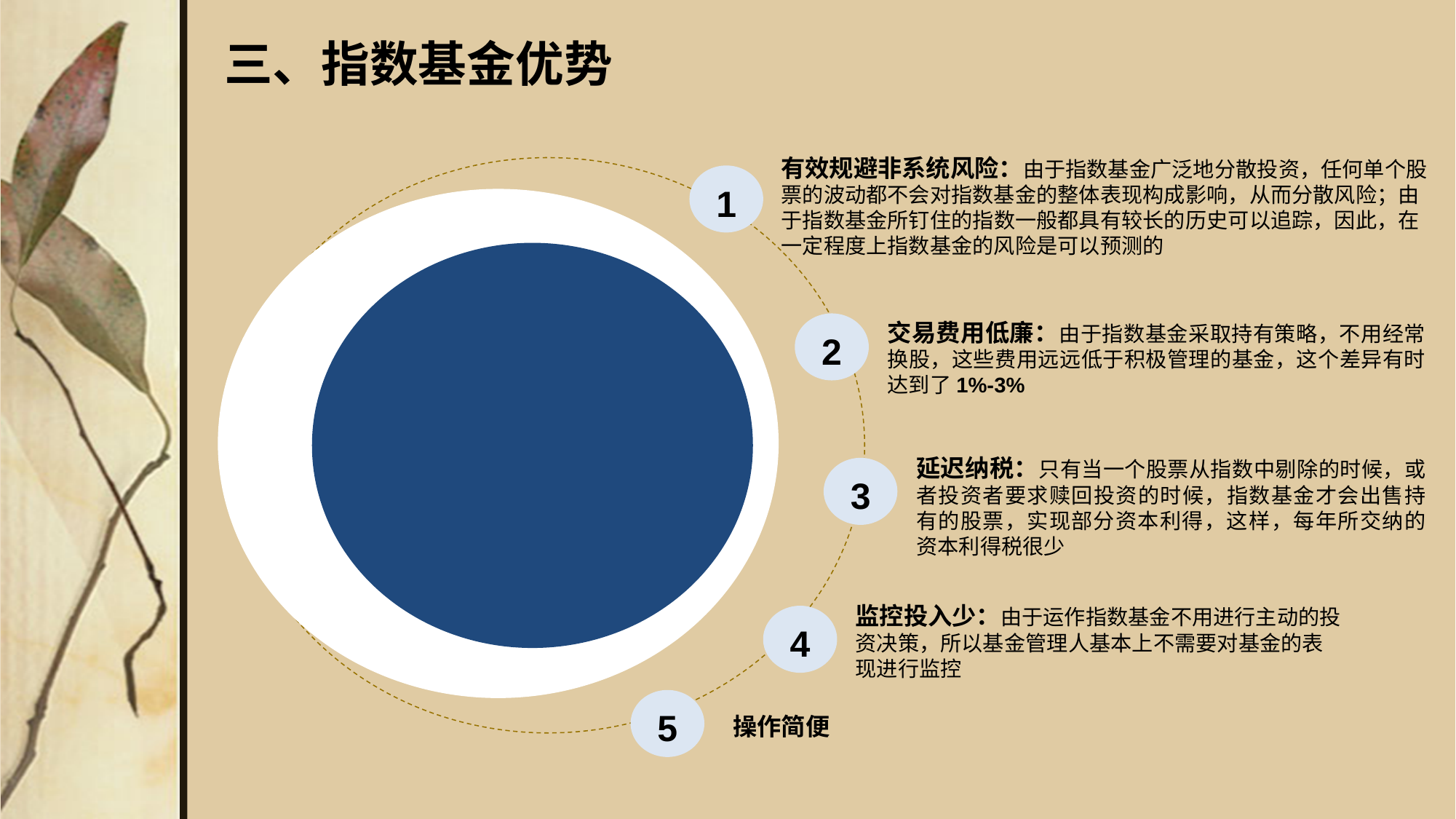

三、指数基金优势
有效规避非系统风险：由于指数基金广泛地分散投资，任何单个股票的波动都不会对指数基金的整体表现构成影响，从而分散风险；由于指数基金所钉住的指数一般都具有较长的历史可以追踪，因此，在一定程度上指数基金的风险是可以预测的

1

交易费用低廉：由于指数基金采取持有策略，不用经常换股，这些费用远远低于积极管理的基金，这个差异有时达到了1%-3%

2
延迟纳税：只有当一个股票从指数中剔除的时候，或者投资者要求赎回投资的时候，指数基金才会出售持有的股票，实现部分资本利得，这样，每年所交纳的资本利得税很少
3
监控投入少：由于运作指数基金不用进行主动的投资决策，所以基金管理人基本上不需要对基金的表现进行监控

4
5
操作简便